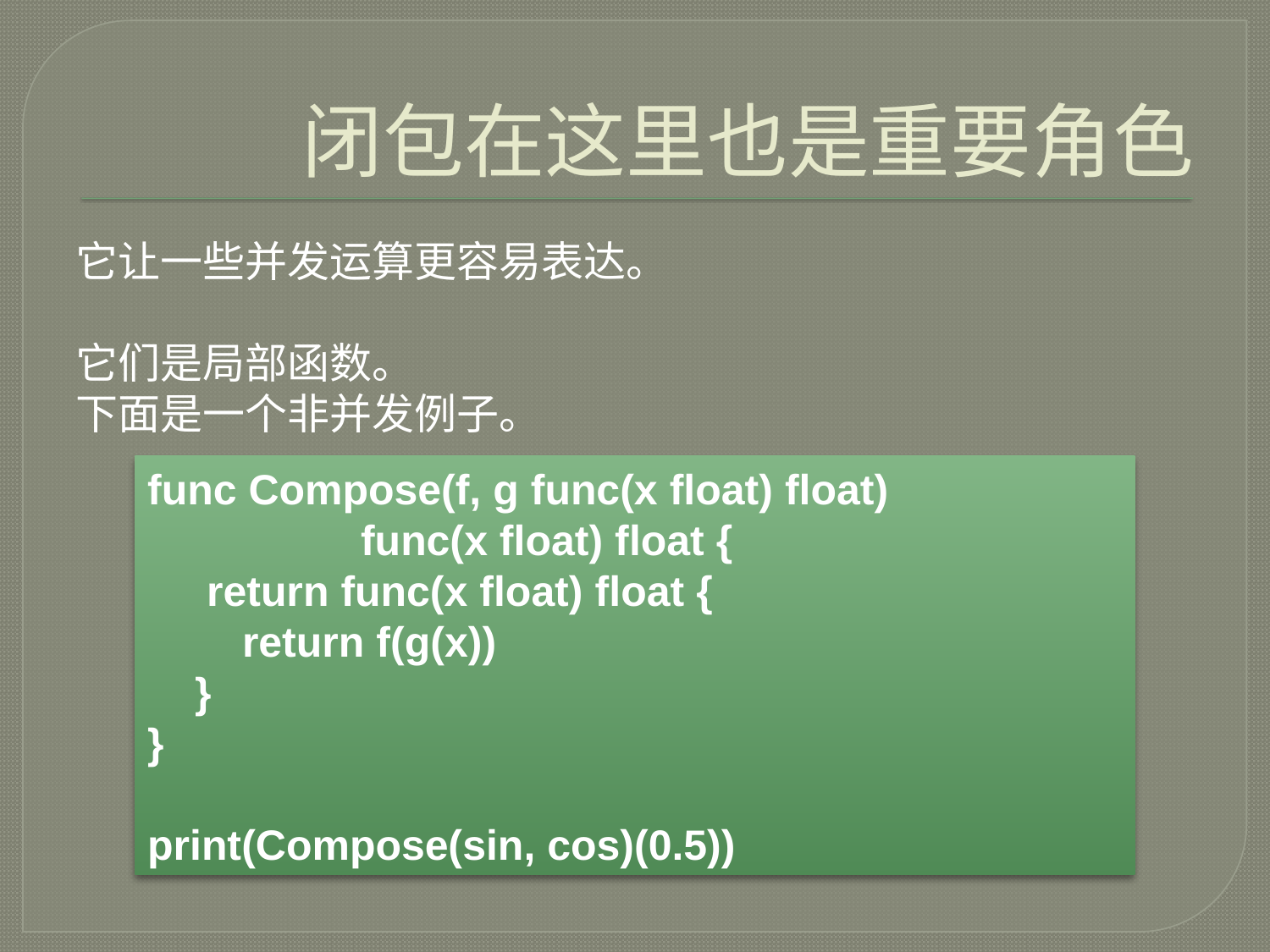

# 闭包在这里也是重要角色
它让一些并发运算更容易表达。

它们是局部函数。
下面是一个非并发例子。
func Compose(f, g func(x float) float)
                  func(x float) float {
     return func(x float) float {
        return f(g(x))
    }
}

print(Compose(sin, cos)(0.5))